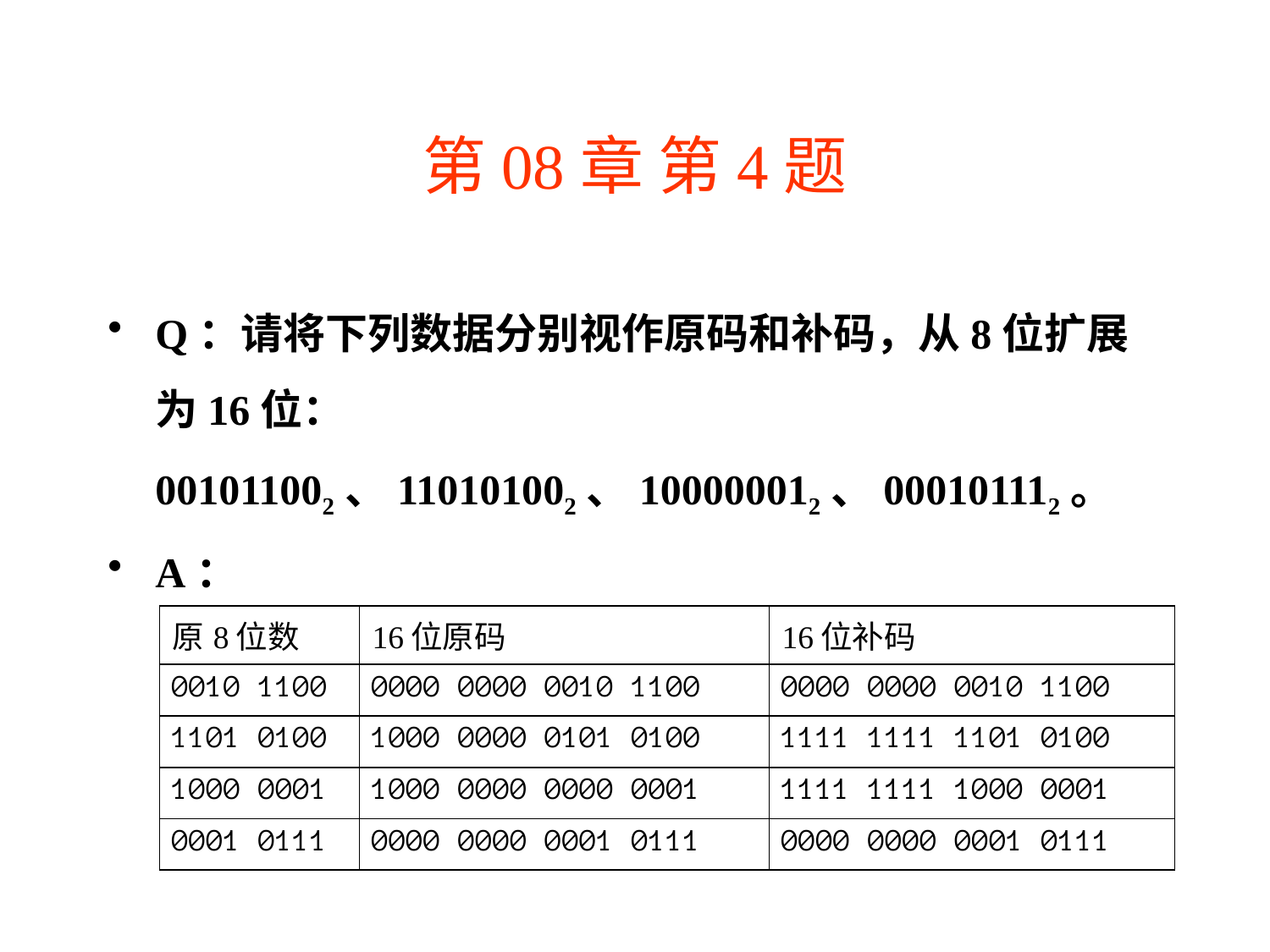

# 第08章 第4题
Q：请将下列数据分别视作原码和补码，从8位扩展为16位：001011002、110101002、100000012、000101112。
A：
| 原8位数 | 16位原码 | 16位补码 |
| --- | --- | --- |
| 0010 1100 | 0000 0000 0010 1100 | 0000 0000 0010 1100 |
| 1101 0100 | 1000 0000 0101 0100 | 1111 1111 1101 0100 |
| 1000 0001 | 1000 0000 0000 0001 | 1111 1111 1000 0001 |
| 0001 0111 | 0000 0000 0001 0111 | 0000 0000 0001 0111 |